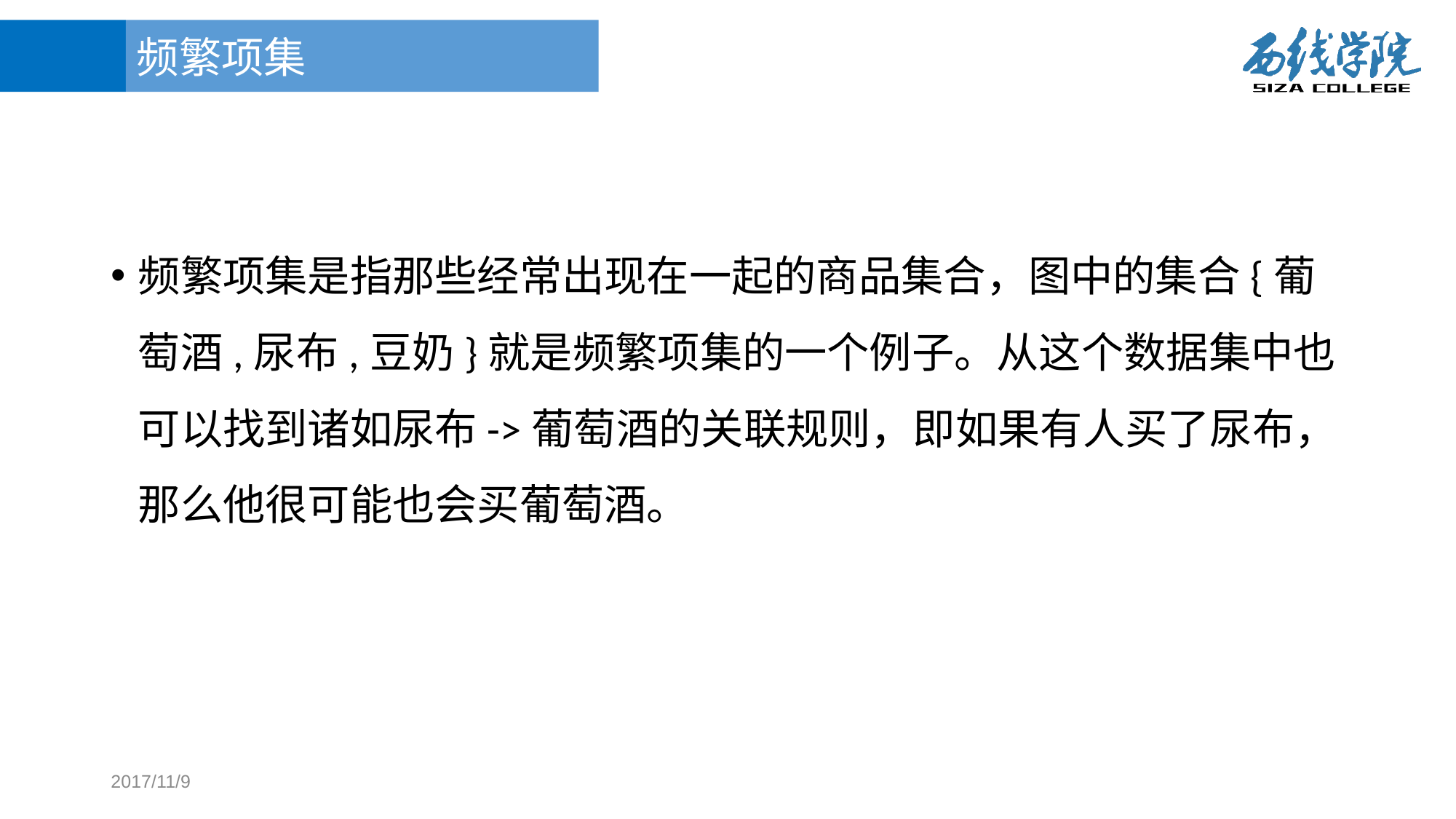

# 频繁项集
频繁项集是指那些经常出现在一起的商品集合，图中的集合{葡萄酒,尿布,豆奶}就是频繁项集的一个例子。从这个数据集中也可以找到诸如尿布->葡萄酒的关联规则，即如果有人买了尿布，那么他很可能也会买葡萄酒。
2017/11/9